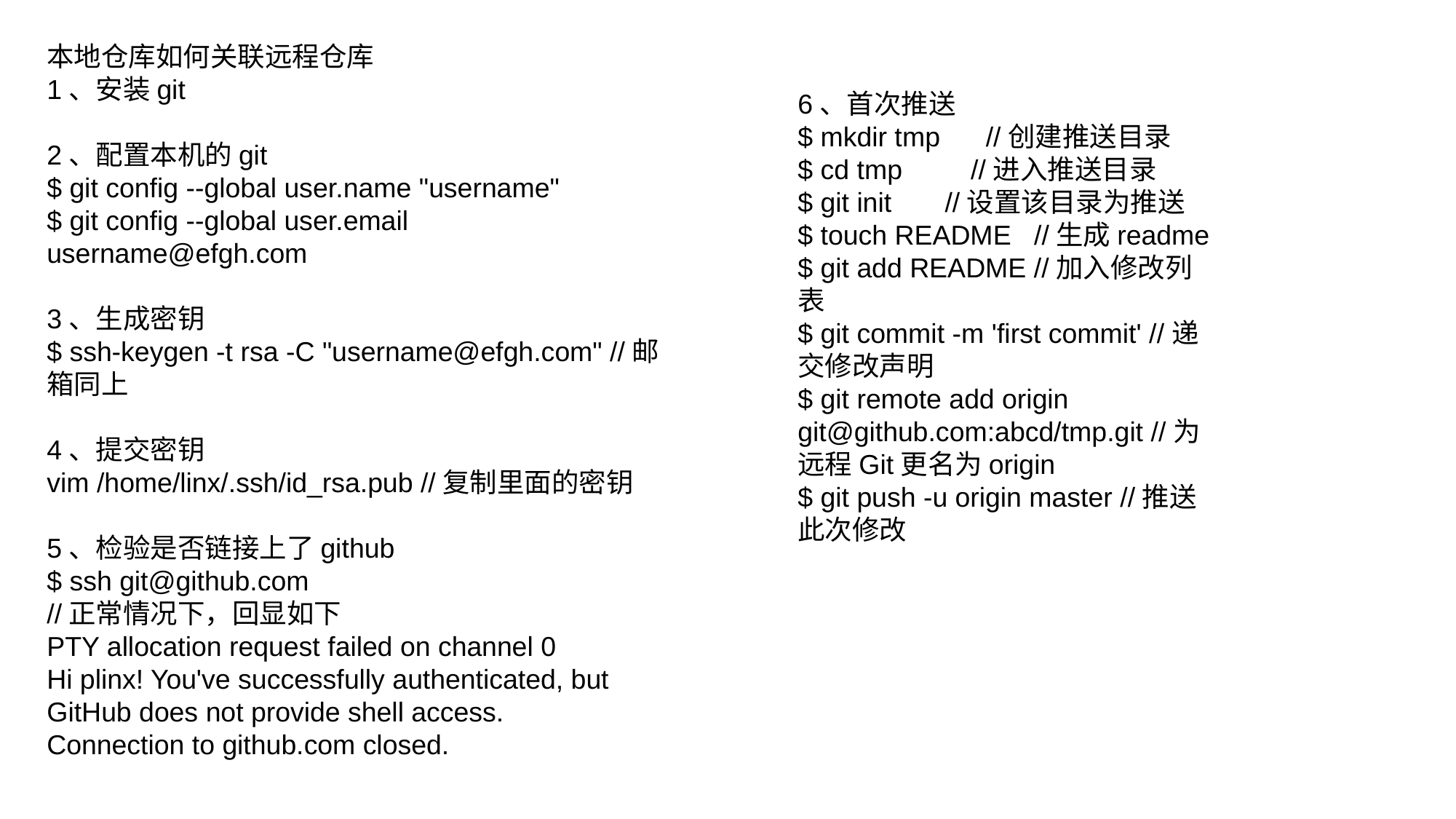

本地仓库如何关联远程仓库
1、安装git

2、配置本机的git
$ git config --global user.name "username"
$ git config --global user.email username@efgh.com

3、生成密钥
$ ssh-keygen -t rsa -C "username@efgh.com" //邮箱同上

4、提交密钥
vim /home/linx/.ssh/id_rsa.pub //复制里面的密钥

5、检验是否链接上了github
$ ssh git@github.com
//正常情况下，回显如下
PTY allocation request failed on channel 0
Hi plinx! You've successfully authenticated, but GitHub does not provide shell access.
Connection to github.com closed.
6、首次推送
$ mkdir tmp      //创建推送目录
$ cd tmp         //进入推送目录
$ git init       //设置该目录为推送
$ touch README   //生成readme
$ git add README //加入修改列表
$ git commit -m 'first commit' //递交修改声明
$ git remote add origin git@github.com:abcd/tmp.git //为远程Git更名为origin
$ git push -u origin master //推送此次修改